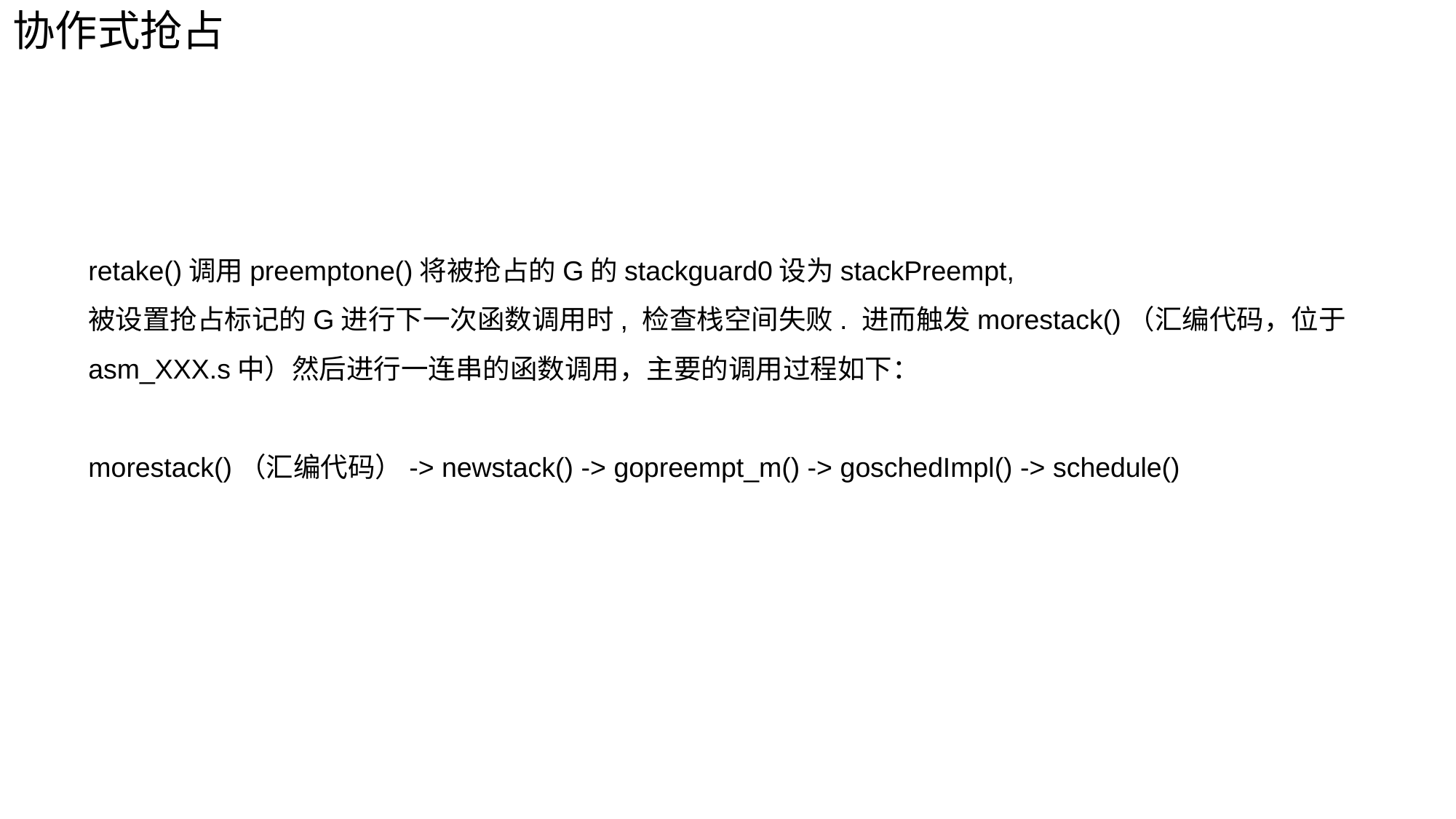

协作式抢占
retake()调用preemptone()将被抢占的G的stackguard0设为stackPreempt,
被设置抢占标记的G进行下一次函数调用时, 检查栈空间失败. 进而触发morestack()（汇编代码，位于asm_XXX.s中）然后进行一连串的函数调用，主要的调用过程如下：

morestack()（汇编代码）-> newstack() -> gopreempt_m() -> goschedImpl() -> schedule()